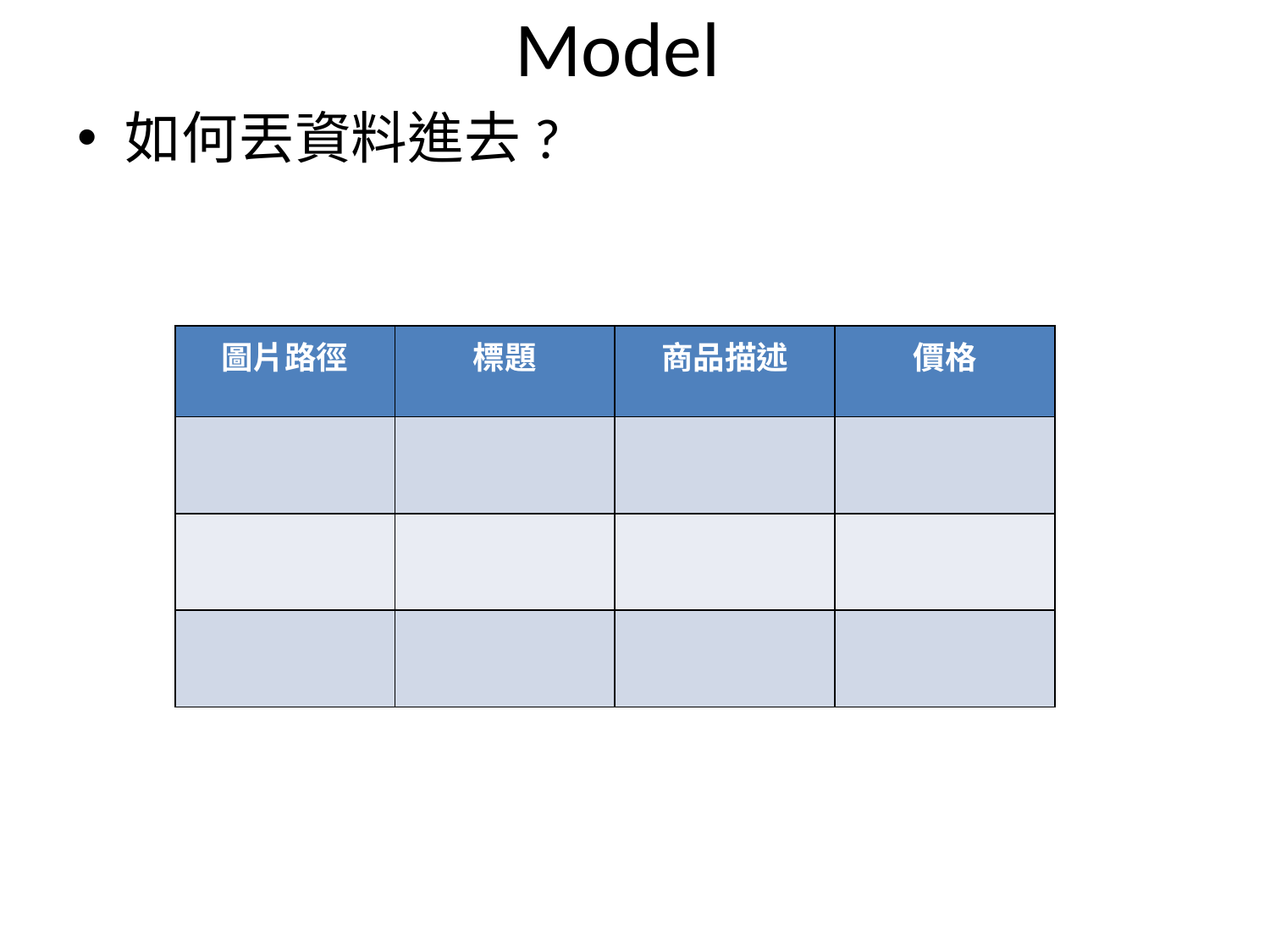

# Model
如何丟資料進去?
| 圖片路徑 | 標題 | 商品描述 | 價格 |
| --- | --- | --- | --- |
|  |  |  |  |
|  |  |  |  |
|  |  |  |  |